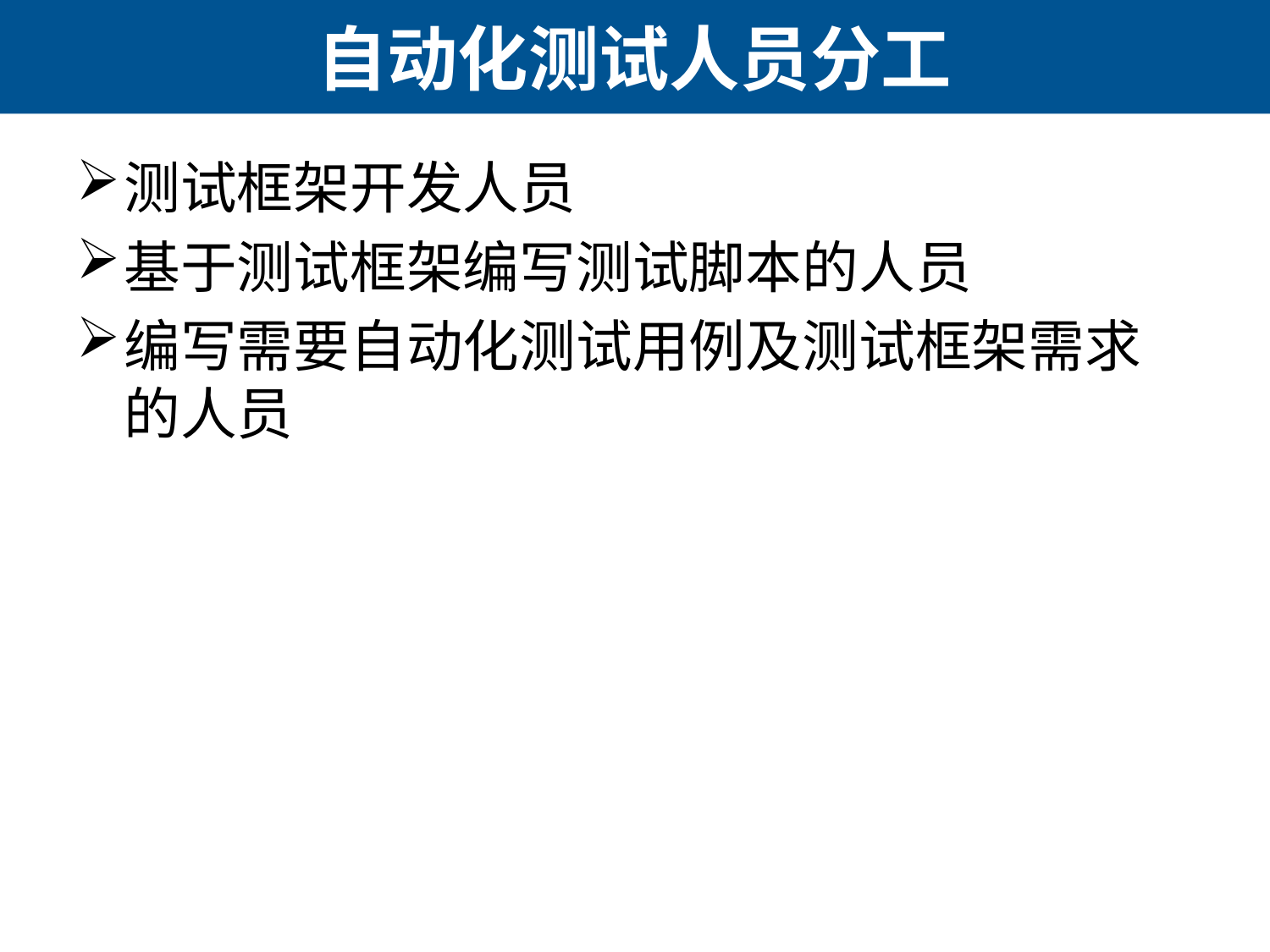

# 自动化测试人员分工
测试框架开发人员
基于测试框架编写测试脚本的人员
编写需要自动化测试用例及测试框架需求的人员